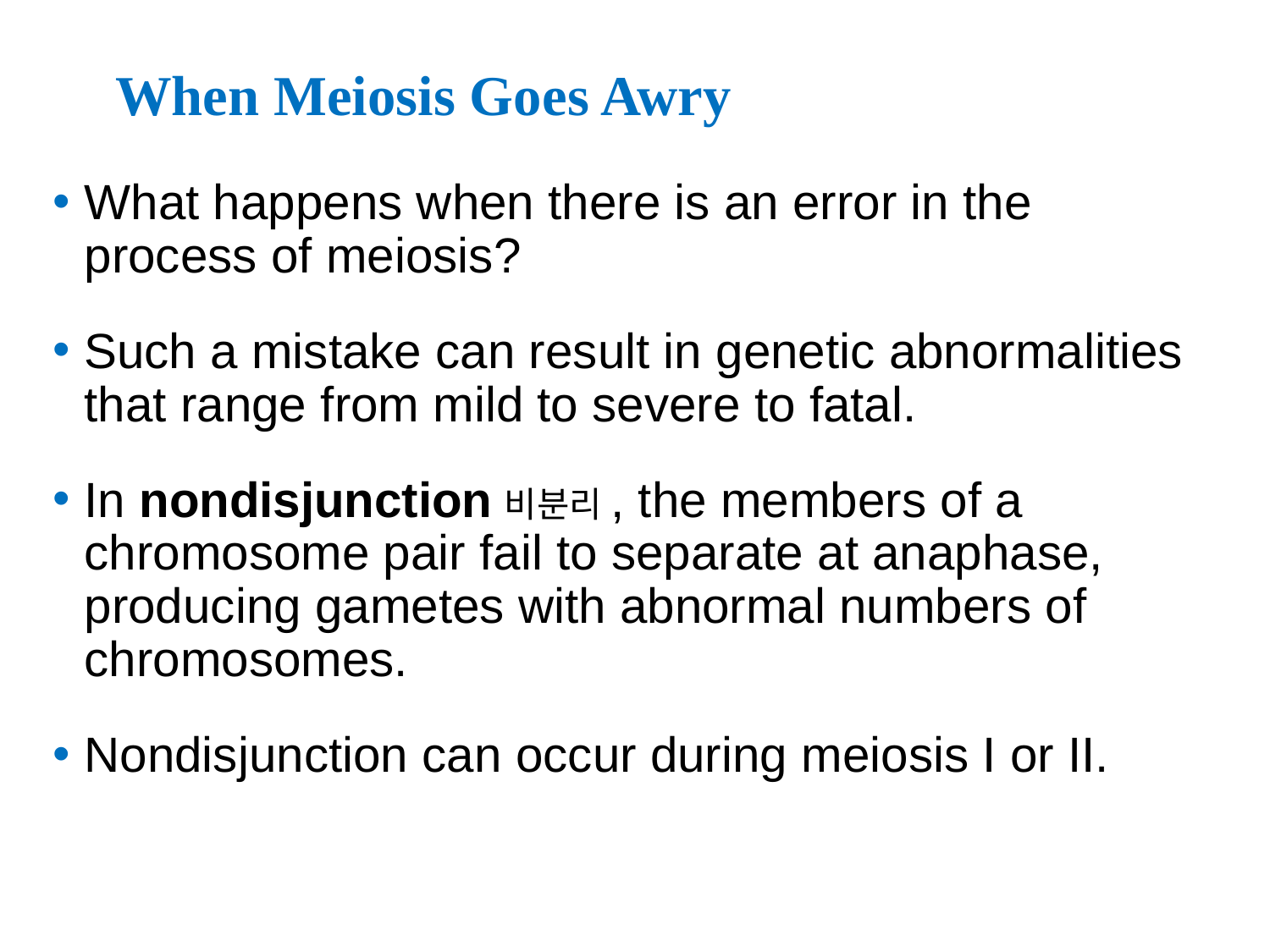

# When Meiosis Goes Awry
What happens when there is an error in the process of meiosis?
Such a mistake can result in genetic abnormalities that range from mild to severe to fatal.
In nondisjunction비분리, the members of a chromosome pair fail to separate at anaphase, producing gametes with abnormal numbers of chromosomes.
Nondisjunction can occur during meiosis I or II.